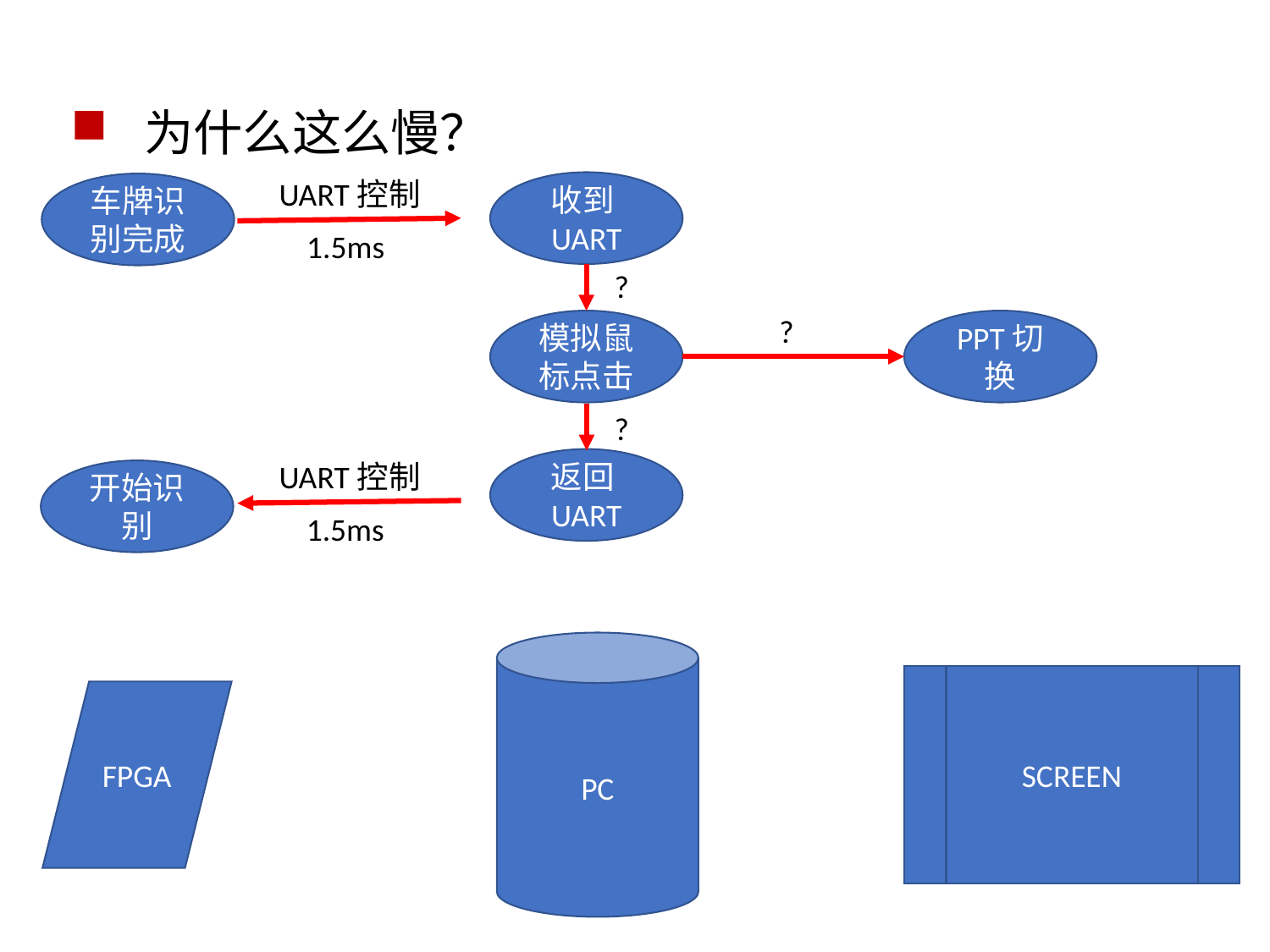

为什么这么慢？
UART控制
收到UART
车牌识别完成
1.5ms
?
?
模拟鼠标点击
PPT切换
?
返回UART
UART控制
开始识别
1.5ms
PC
SCREEN
FPGA